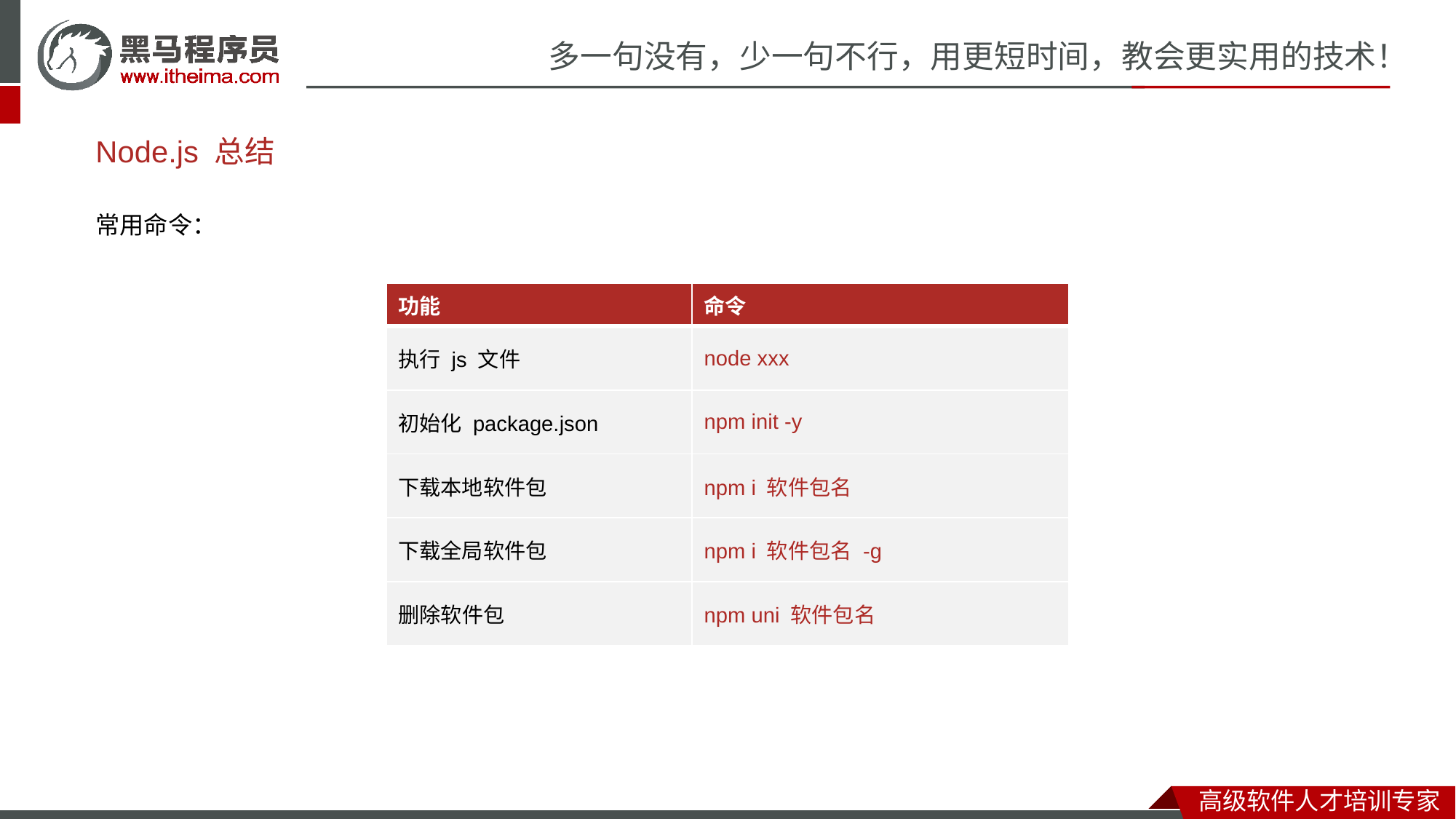

# Node.js 总结
常用命令：

| 功能 | 命令 |
| --- | --- |
| 执行 js 文件 | node xxx |
| 初始化 package.json | npm init -y |
| 下载本地软件包 | npm i 软件包名 |
| 下载全局软件包 | npm i 软件包名 -g |
| 删除软件包 | npm uni 软件包名 |